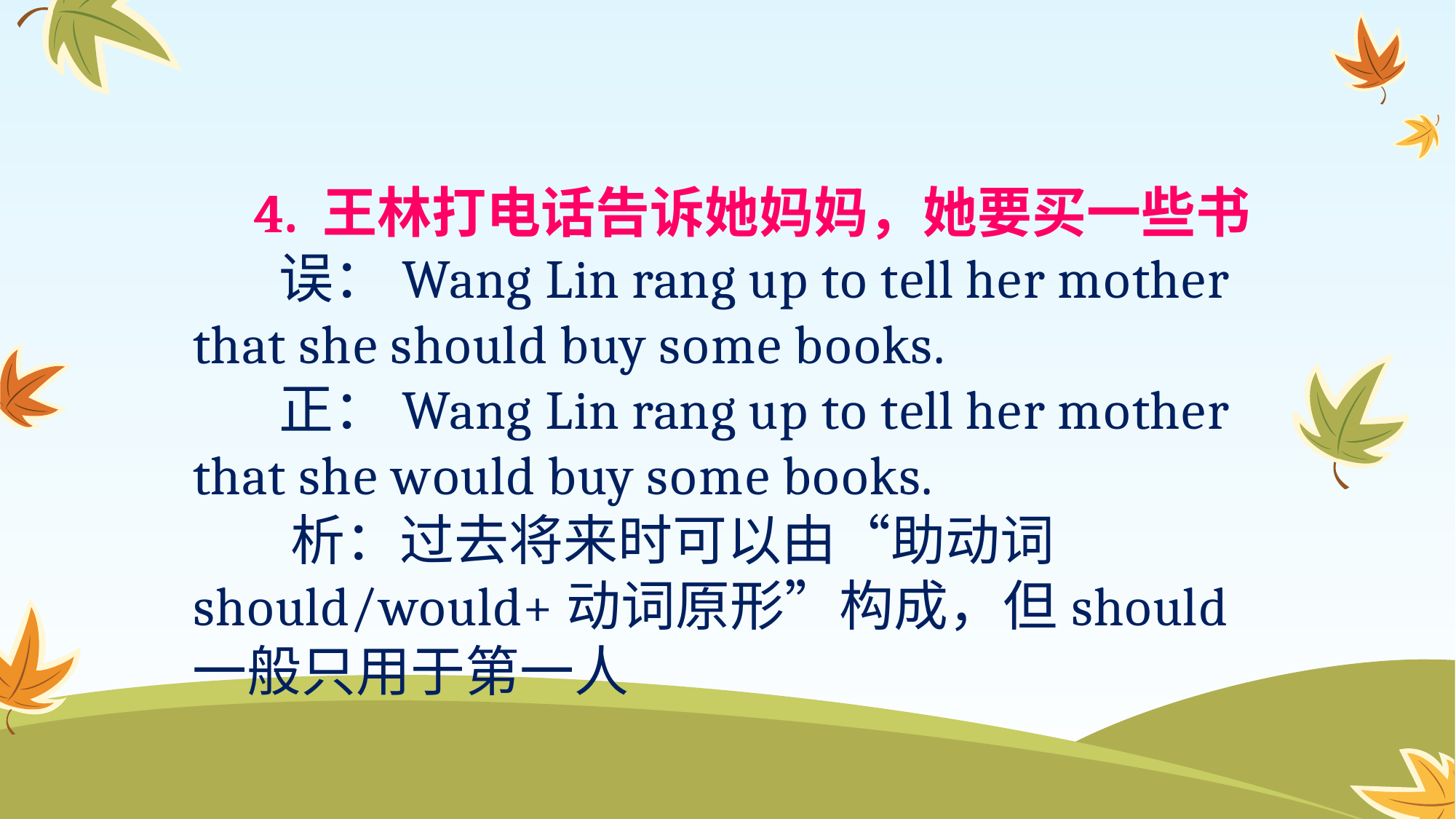

4. 王林打电话告诉她妈妈，她要买一些书
      误：Wang Lin rang up to tell her mother that she should buy some books.
      正：Wang Lin rang up to tell her mother that she would buy some books.
       析：过去将来时可以由“助动词should/would+动词原形”构成，但should一般只用于第一人